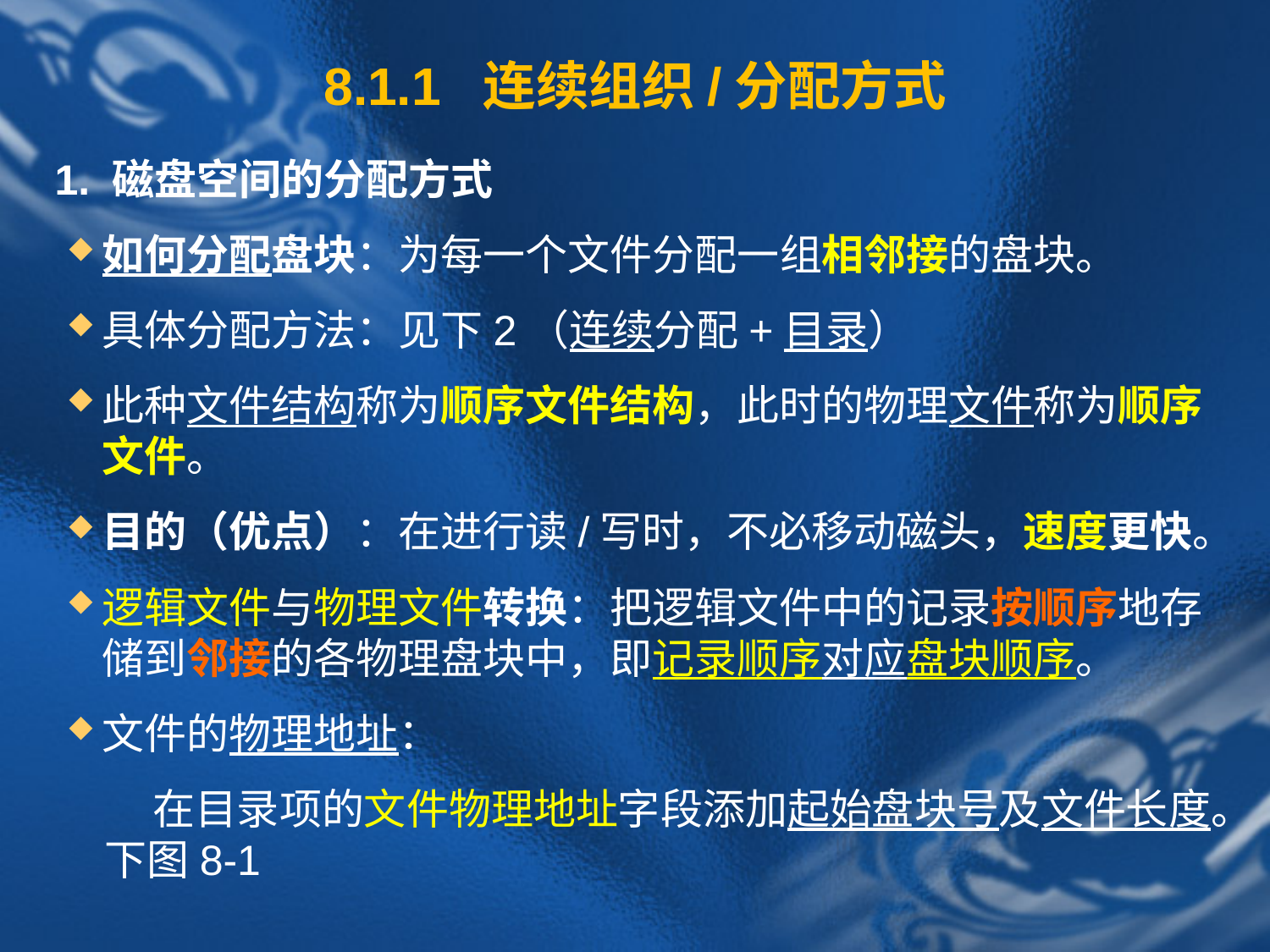

# 8.1.1  连续组织/分配方式
1. 磁盘空间的分配方式
如何分配盘块：为每一个文件分配一组相邻接的盘块。
具体分配方法：见下2（连续分配+目录）
此种文件结构称为顺序文件结构，此时的物理文件称为顺序文件。
目的（优点）：在进行读/写时，不必移动磁头，速度更快。
逻辑文件与物理文件转换：把逻辑文件中的记录按顺序地存储到邻接的各物理盘块中，即记录顺序对应盘块顺序。
文件的物理地址：
    在目录项的文件物理地址字段添加起始盘块号及文件长度。下图8-1